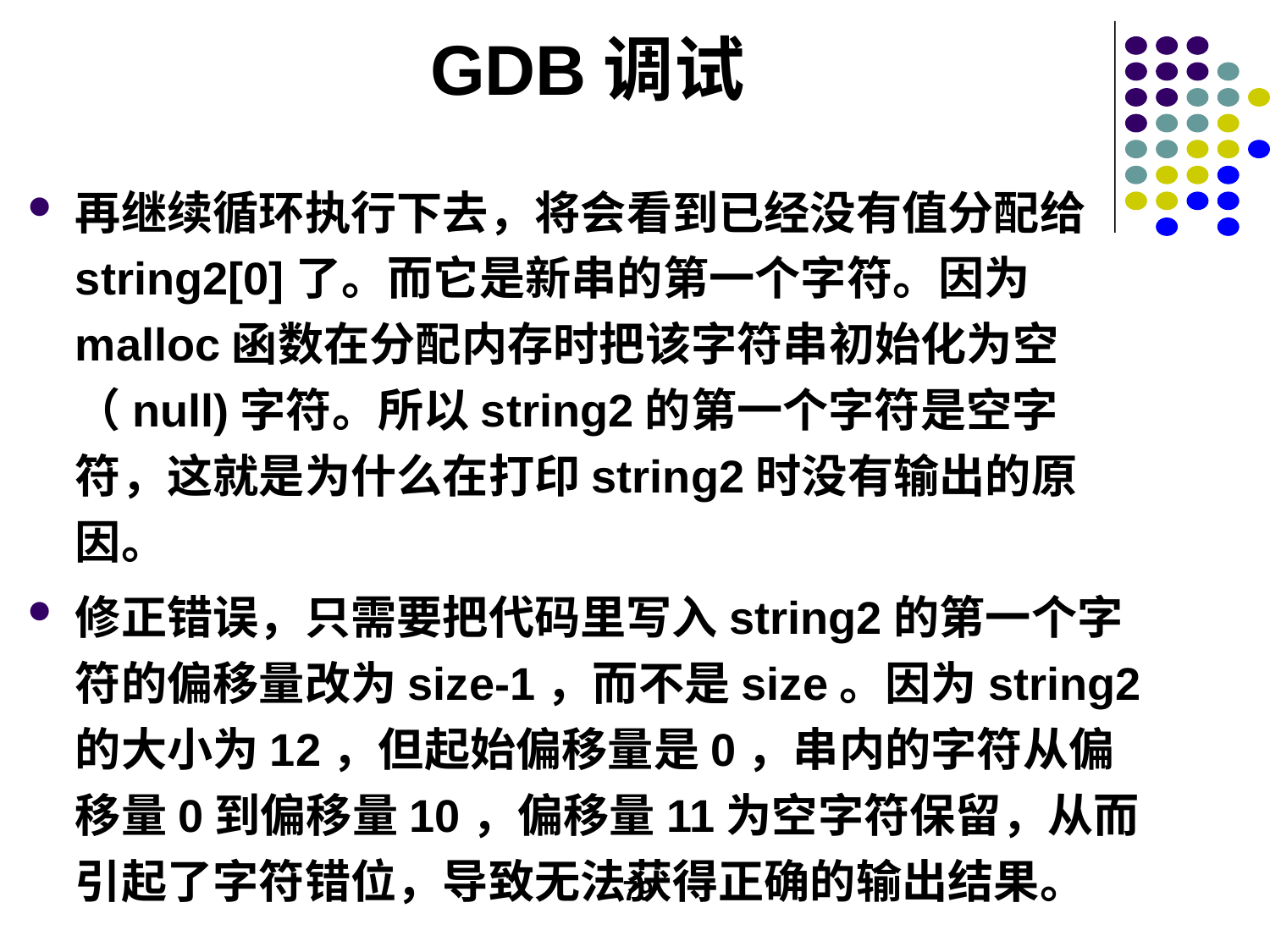

# GDB调试
再继续循环执行下去，将会看到已经没有值分配给string2[0]了。而它是新串的第一个字符。因为malloc函数在分配内存时把该字符串初始化为空（null)字符。所以string2的第一个字符是空字符，这就是为什么在打印string2时没有输出的原因。
修正错误，只需要把代码里写入string2的第一个字符的偏移量改为size-1，而不是size。因为string2的大小为12，但起始偏移量是0，串内的字符从偏移量0到偏移量10，偏移量11为空字符保留，从而引起了字符错位，导致无法获得正确的输出结果。
79